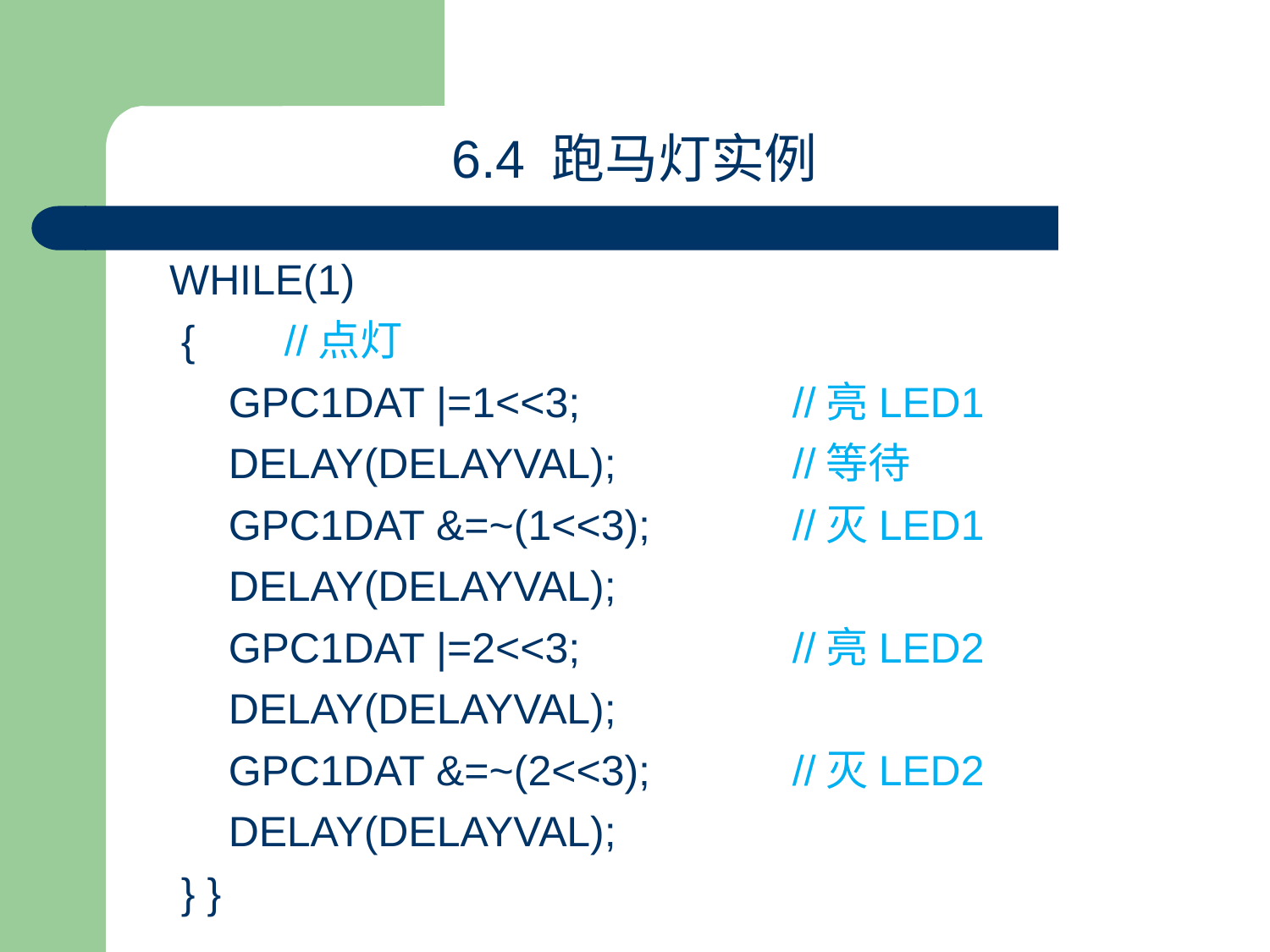

6.4 跑马灯实例
 while(1)
  {	//点灯
      GPC1DAT |=1<<3;		//亮led1
      delay(DELAYVAL);		//等待
      GPC1DAT &=~(1<<3);		//灭led1
      delay(DELAYVAL);
      GPC1DAT |=2<<3;		//亮led2
      delay(DELAYVAL);
      GPC1DAT &=~(2<<3);		//灭led2
      delay(DELAYVAL);
  } }